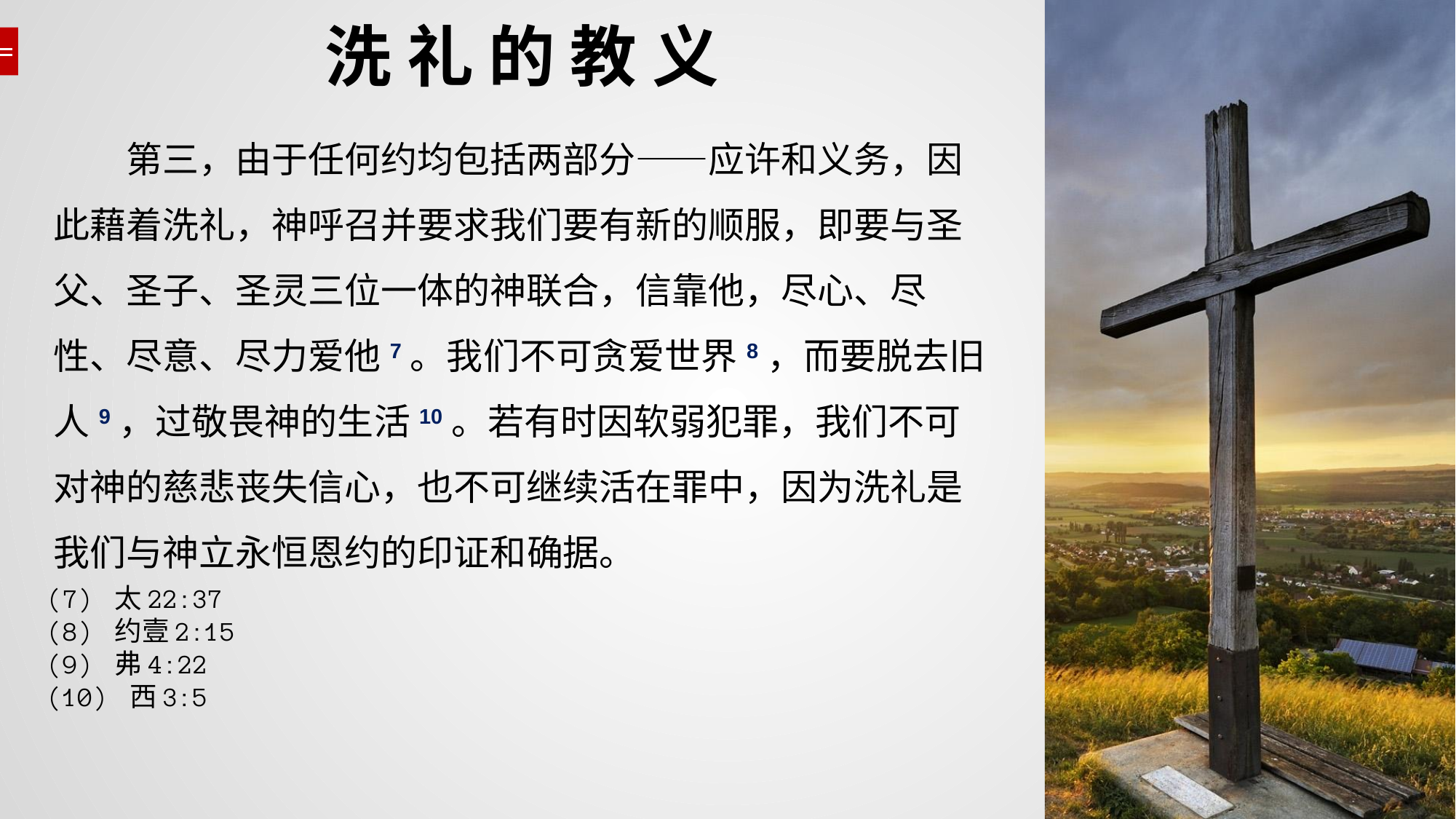

洗礼的教义
　　第三，由于任何约均包括两部分——应许和义务，因此藉着洗礼，神呼召并要求我们要有新的顺服，即要与圣父、圣子、圣灵三位一体的神联合，信靠他，尽心、尽性、尽意、尽力爱他7。我们不可贪爱世界8，而要脱去旧人9，过敬畏神的生活10。若有时因软弱犯罪，我们不可对神的慈悲丧失信心，也不可继续活在罪中，因为洗礼是我们与神立永恒恩约的印证和确据。
(7) 太22:37
(8) 约壹2:15
(9) 弗4:22
(10) 西3:5